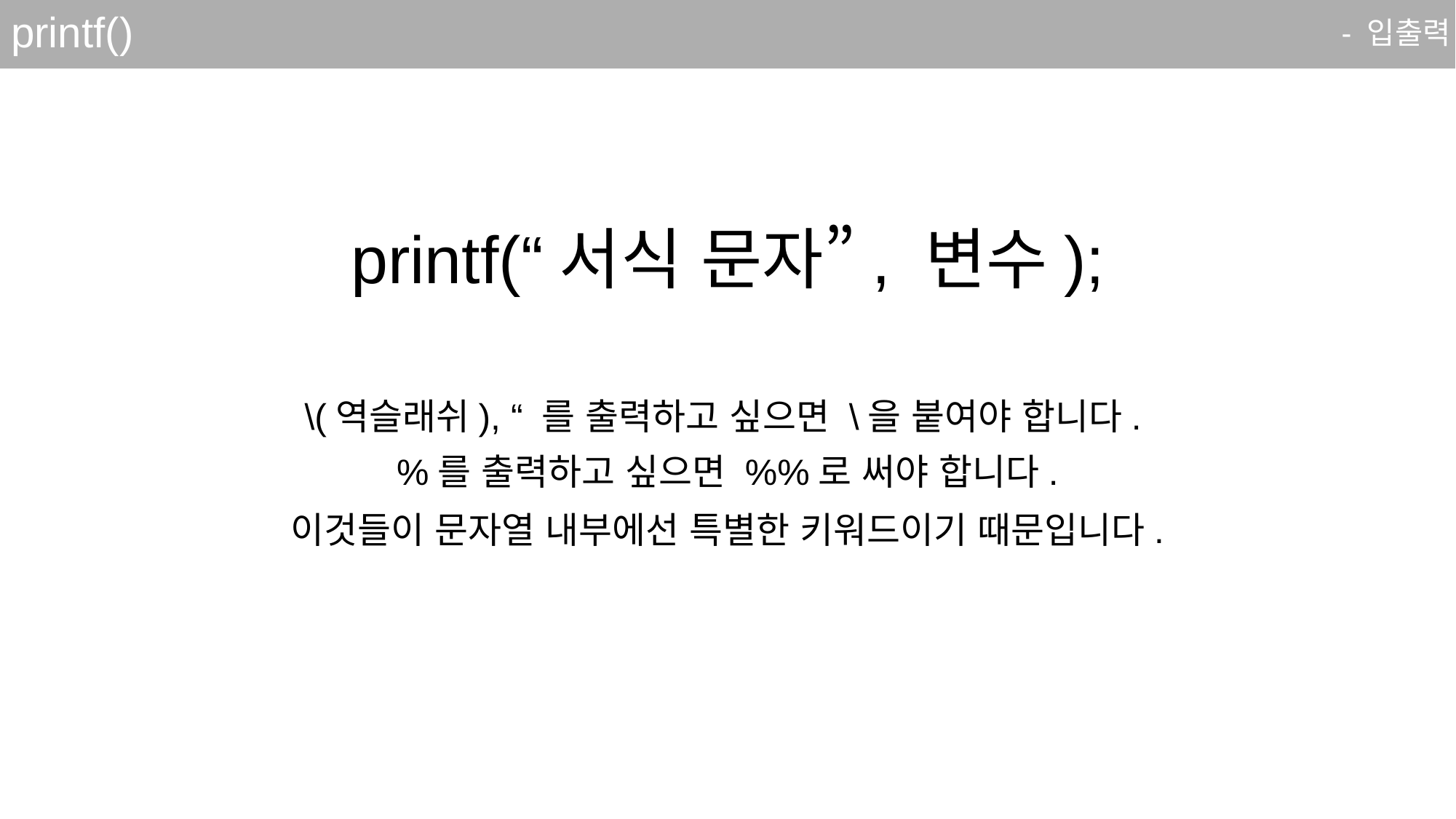

# printf()
- 입출력
printf(“서식 문자”, 변수);
\(역슬래쉬), “ 를 출력하고 싶으면 \을 붙여야 합니다.
%를 출력하고 싶으면 %%로 써야 합니다.
이것들이 문자열 내부에선 특별한 키워드이기 때문입니다.